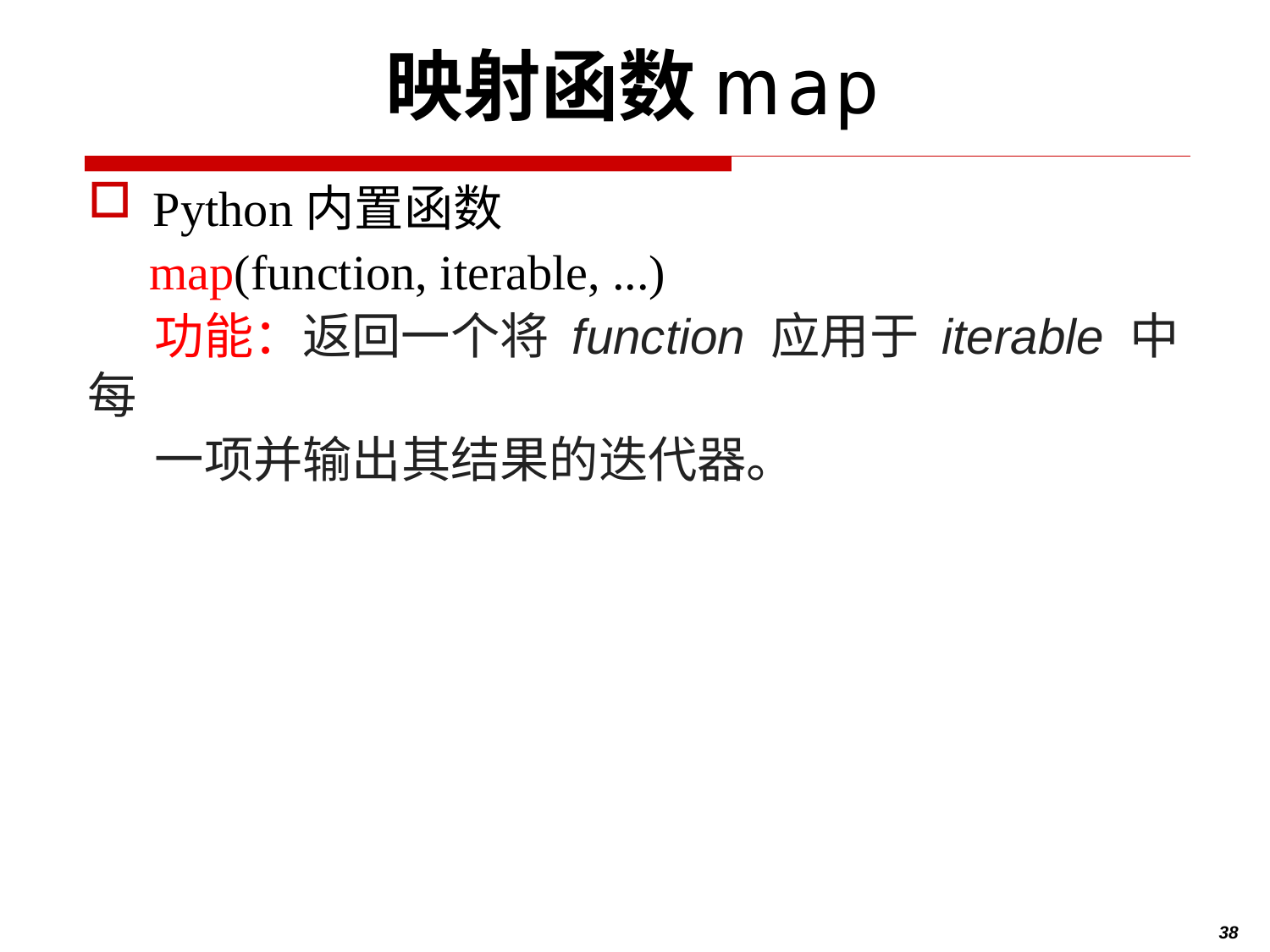

# 映射函数map

Python内置函数
     map(function, iterable, ...)
     功能：返回一个将 function 应用于 iterable 中每
     一项并输出其结果的迭代器。
38